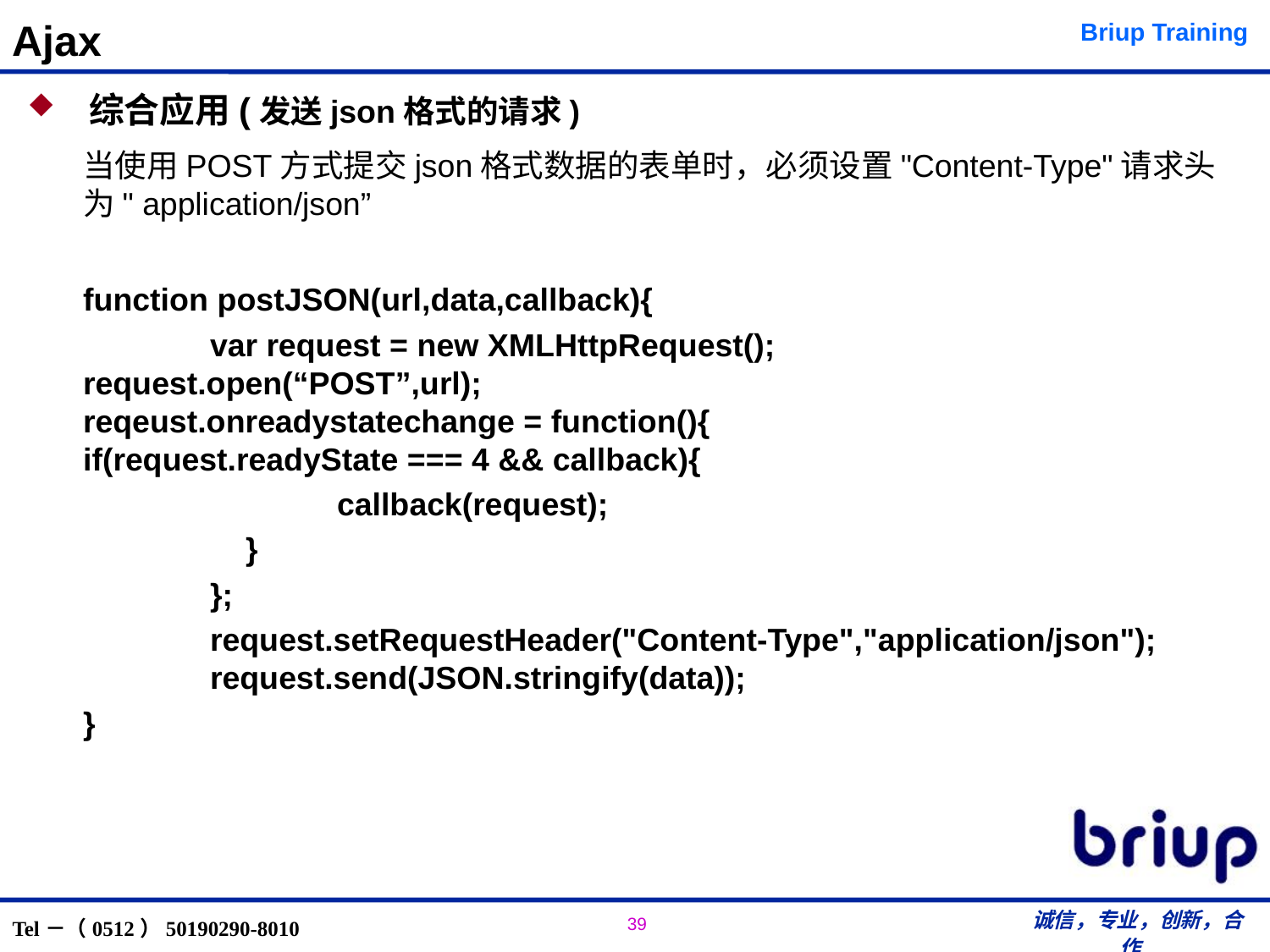

# Ajax
 综合应用(发送json格式的请求)
当使用POST方式提交json格式数据的表单时，必须设置"Content-Type"请求头为" application/json”

function postJSON(url,data,callback){
	var request = new XMLHttpRequest();				request.open(“POST”,url);				reqeust.onreadystatechange = function(){					    if(request.readyState === 4 && callback){
		callback(request);
	    }
	};
	request.setRequestHeader("Content-Type","application/json");		request.send(JSON.stringify(data));
}